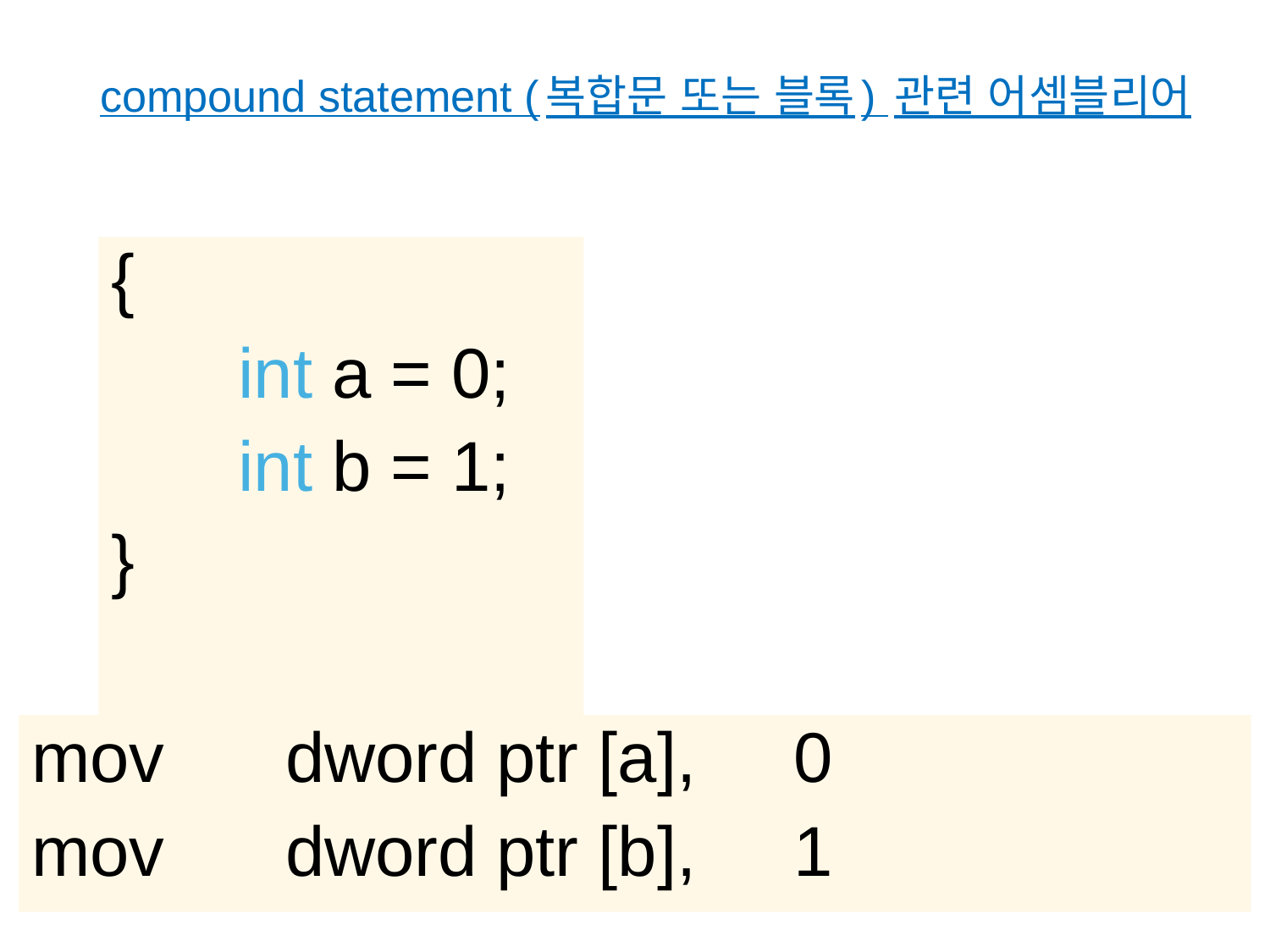

# compound statement (복합문 또는 블록) 관련 어셈블리어
{
	int a = 0;
	int b = 1;
}
mov	dword ptr [a],	0
mov	dword ptr [b],	1